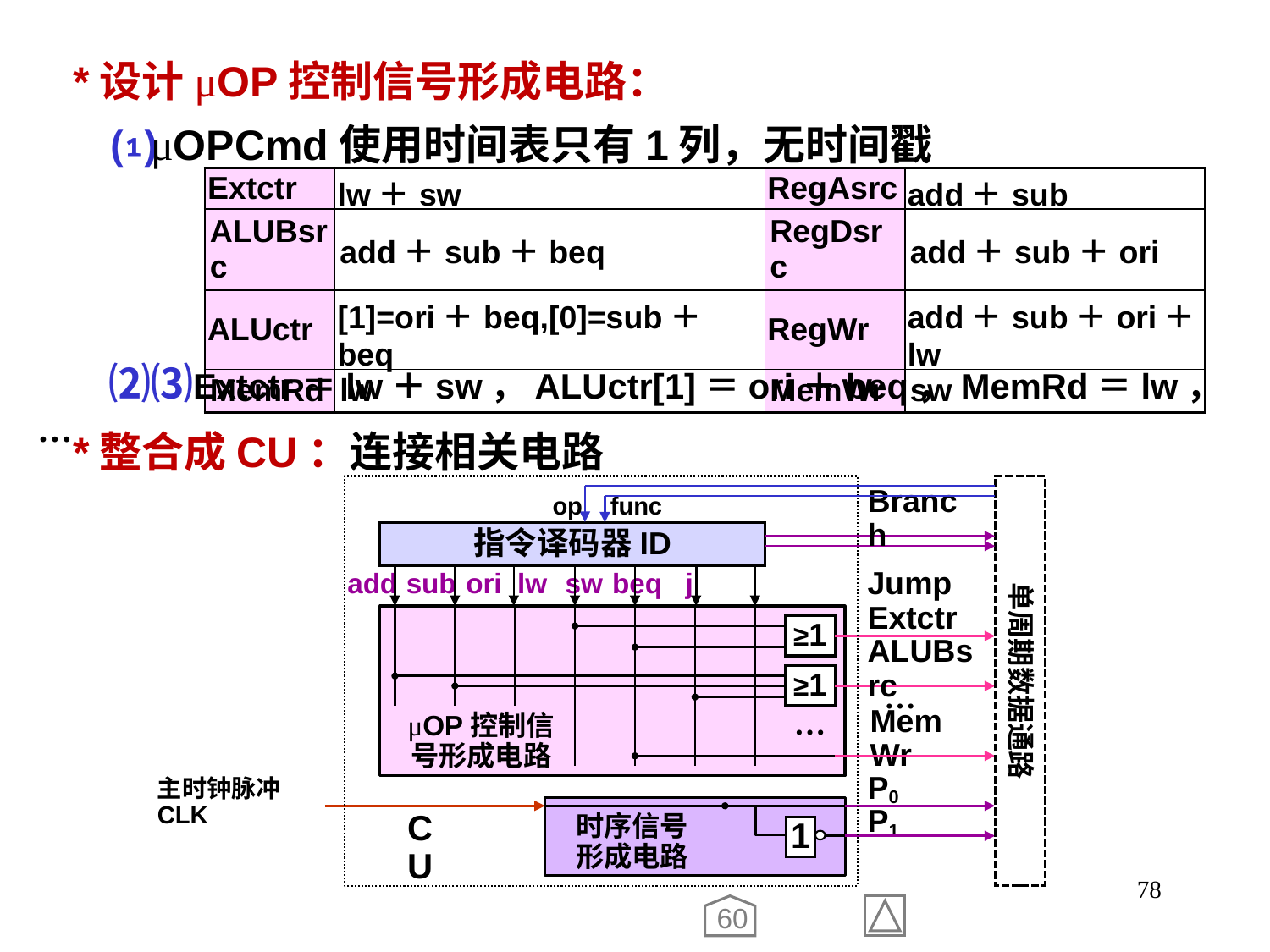

*设计μOP控制信号形成电路：
      ⑴μOPCmd使用时间表只有1列，无时间戳
| Extctr | lw＋sw | RegAsrc | add＋sub |
| --- | --- | --- | --- |
| ALUBsrc | add＋sub＋beq | RegDsrc | add＋sub＋ori |
| ALUctr | [1]=ori＋beq,[0]=sub＋beq | RegWr | add＋sub＋ori＋lw |
| MemRd | lw | MemWr | sw |
      ⑵⑶Extctr＝lw＋sw，ALUctr[1]＝ori＋beq，MemRd＝lw，…
   *整合成CU：连接相关电路

单周期数据通路
op    func
Branch
Jump
指令译码器ID
CU
add sub ori  lw  sw beq   j

Extctr
≥1
ALUBsrc
≥1
…
μOP控制信号形成电路
…
MemWr
P0
P1
主时钟脉冲CLK

时序信号形成电路
1

78

60